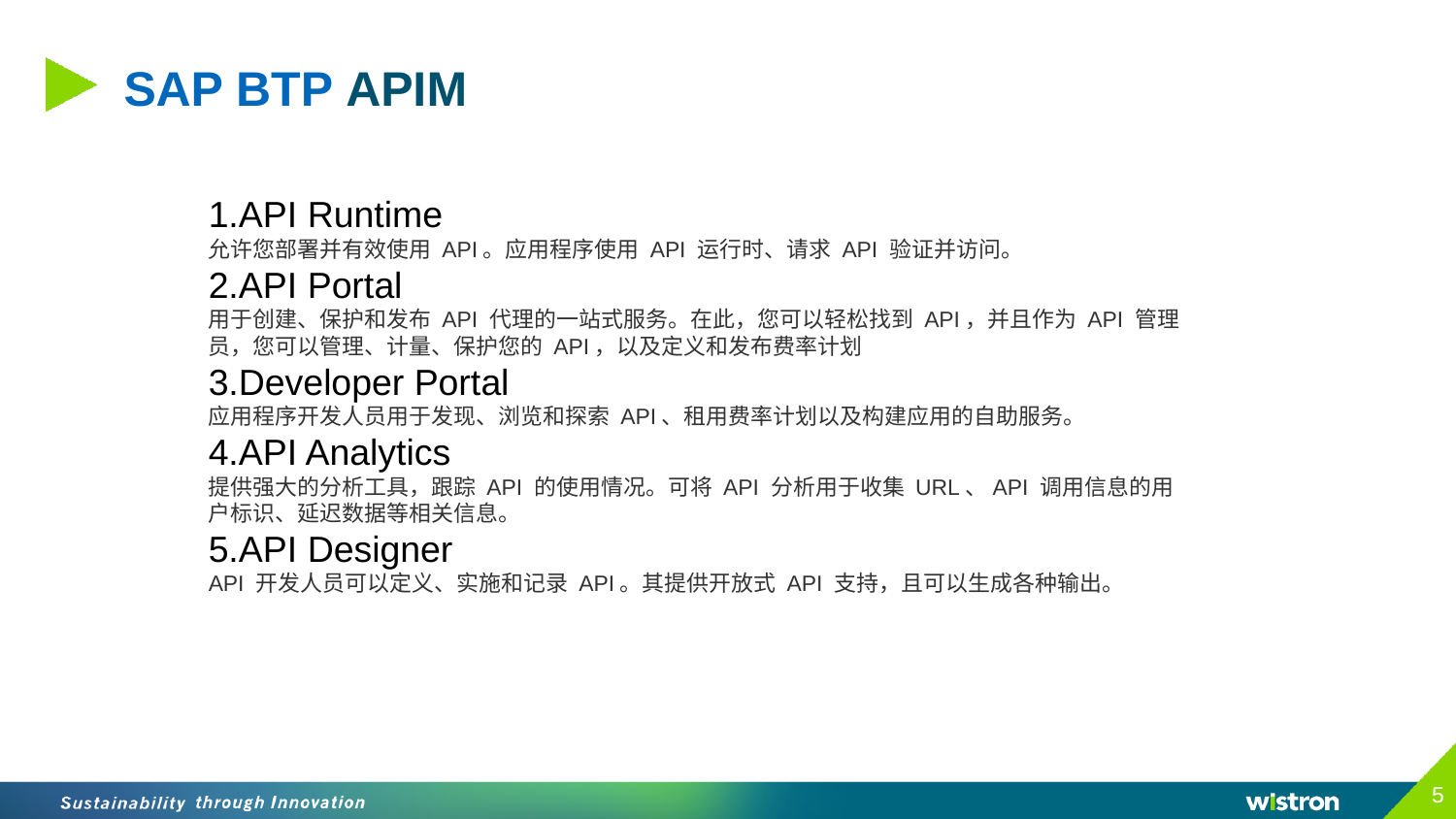

# SAP BTP APIM

1.API Runtime
允许您部署并有效使用 API。应用程序使用 API 运行时、请求 API 验证并访问。
2.API Portal
用于创建、保护和发布 API 代理的一站式服务。在此，您可以轻松找到 API，并且作为 API 管理员，您可以管理、计量、保护您的 API，以及定义和发布费率计划
3.Developer Portal
应用程序开发人员用于发现、浏览和探索 API、租用费率计划以及构建应用的自助服务。
4.API Analytics
提供强大的分析工具，跟踪 API 的使用情况。可将 API 分析用于收集 URL、API 调用信息的用户标识、延迟数据等相关信息。
5.API Designer
API 开发人员可以定义、实施和记录 API。其提供开放式 API 支持，且可以生成各种输出。
5